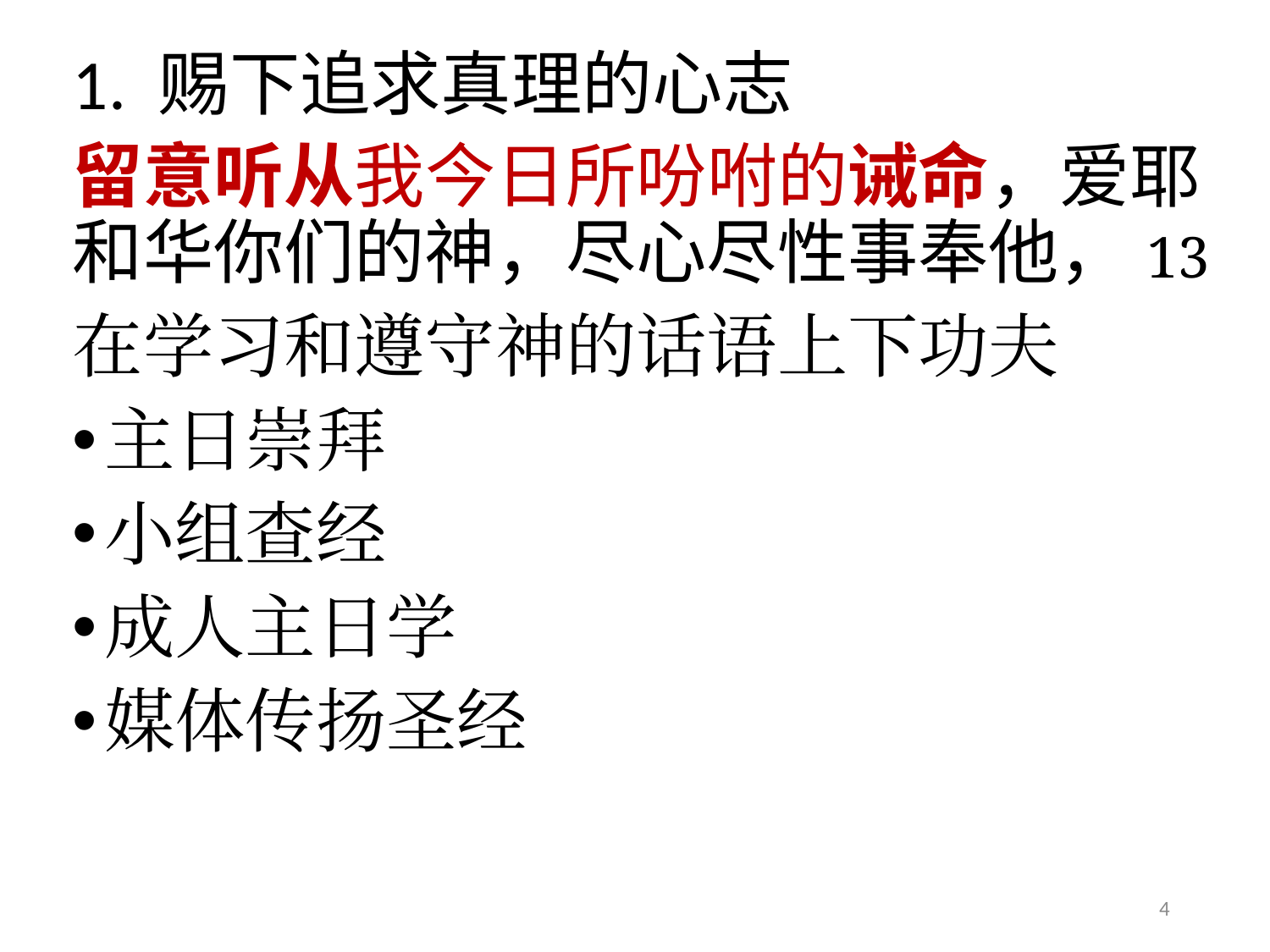

# 1. 赐下追求真理的心志
留意听从我今日所吩咐的诫命，爱耶和华你们的神，尽心尽性事奉他，13
在学习和遵守神的话语上下功夫
主日崇拜
小组查经
成人主日学
媒体传扬圣经
4